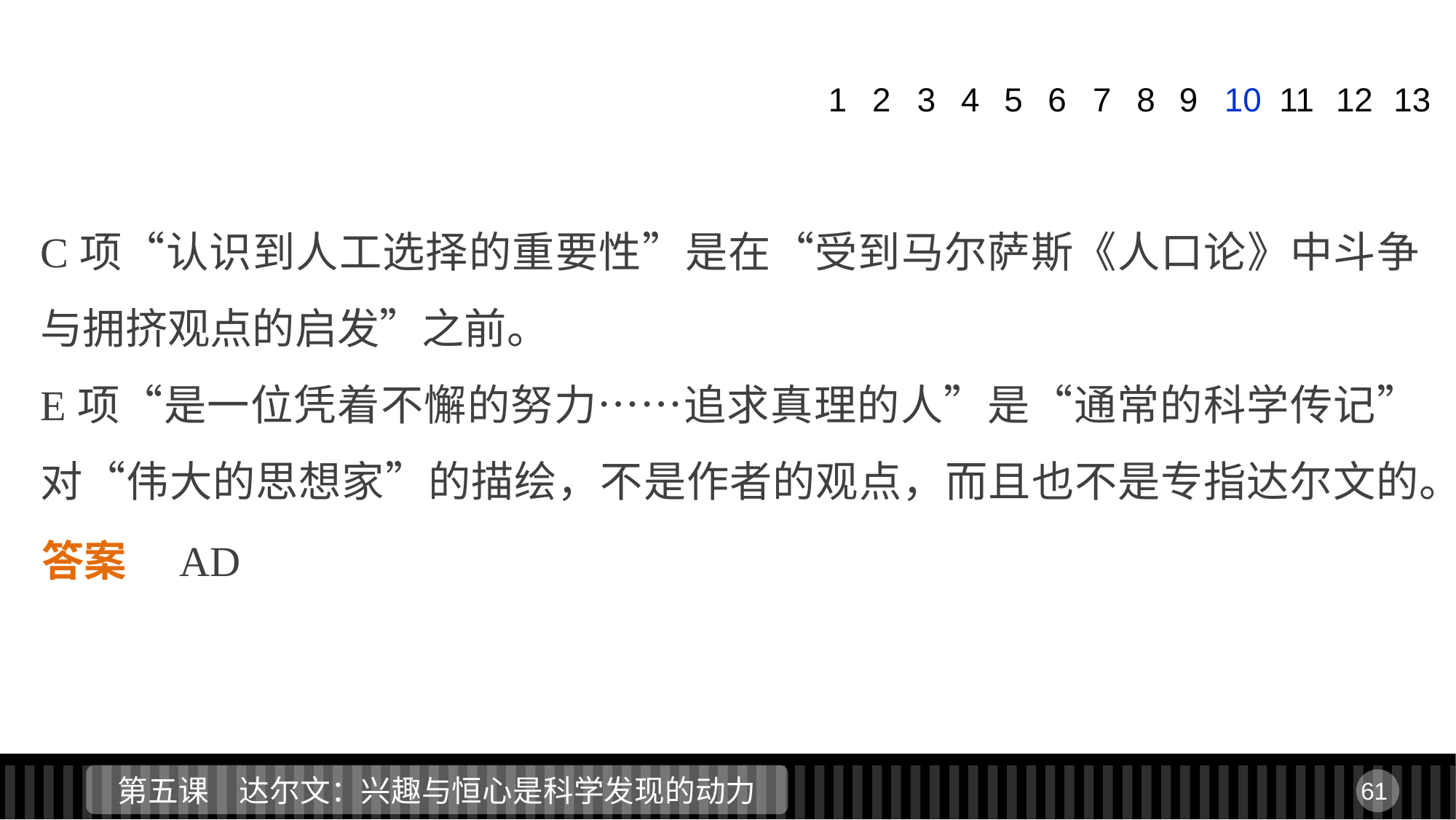

1
2
3
4
5
6
7
8
9
10
11
12
13
C项“认识到人工选择的重要性”是在“受到马尔萨斯《人口论》中斗争与拥挤观点的启发”之前。
E项“是一位凭着不懈的努力……追求真理的人”是“通常的科学传记”对“伟大的思想家”的描绘，不是作者的观点，而且也不是专指达尔文的。
答案　AD